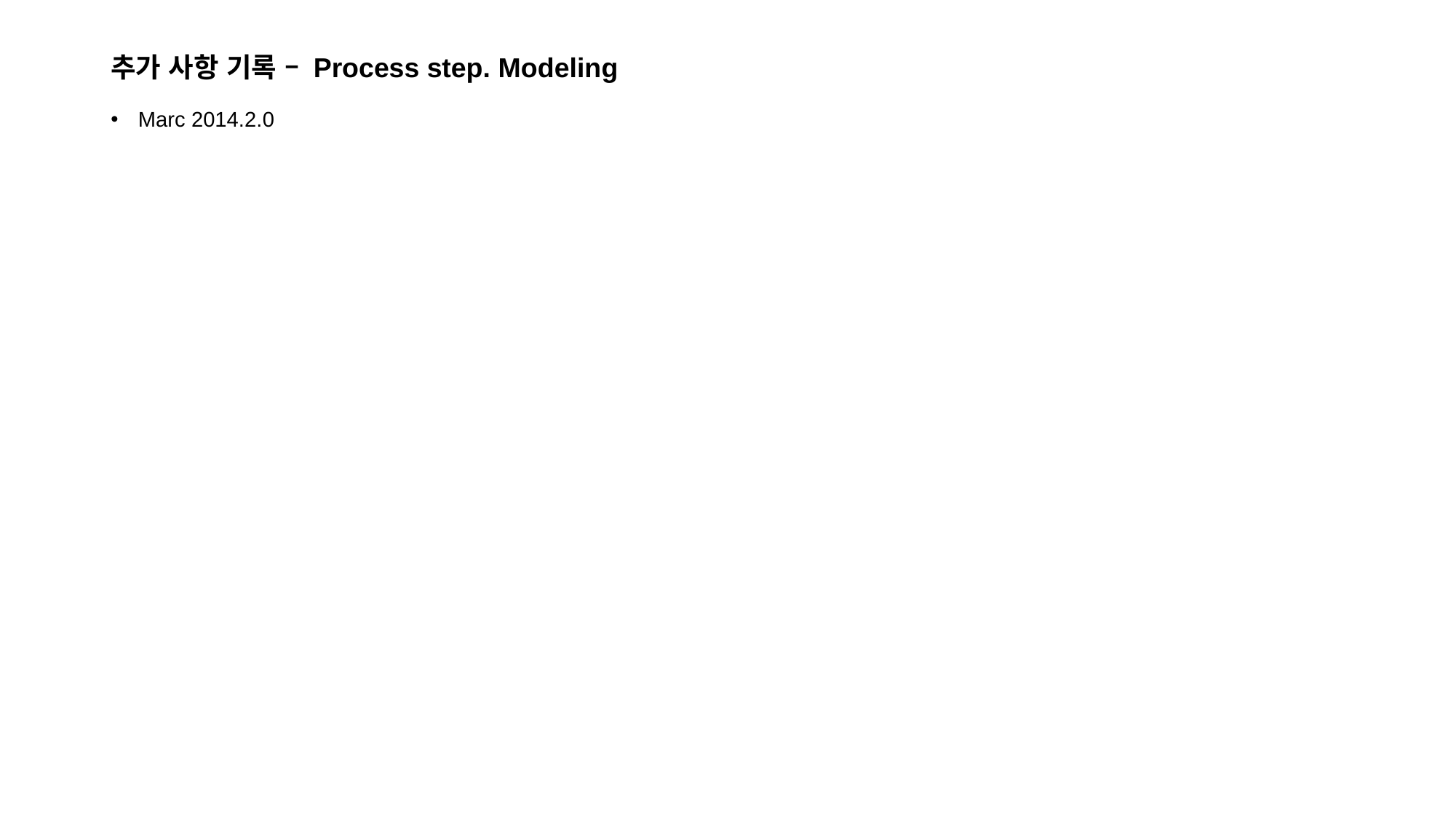

# 추가 사항 기록 – Process step. Modeling
Marc 2014.2.0